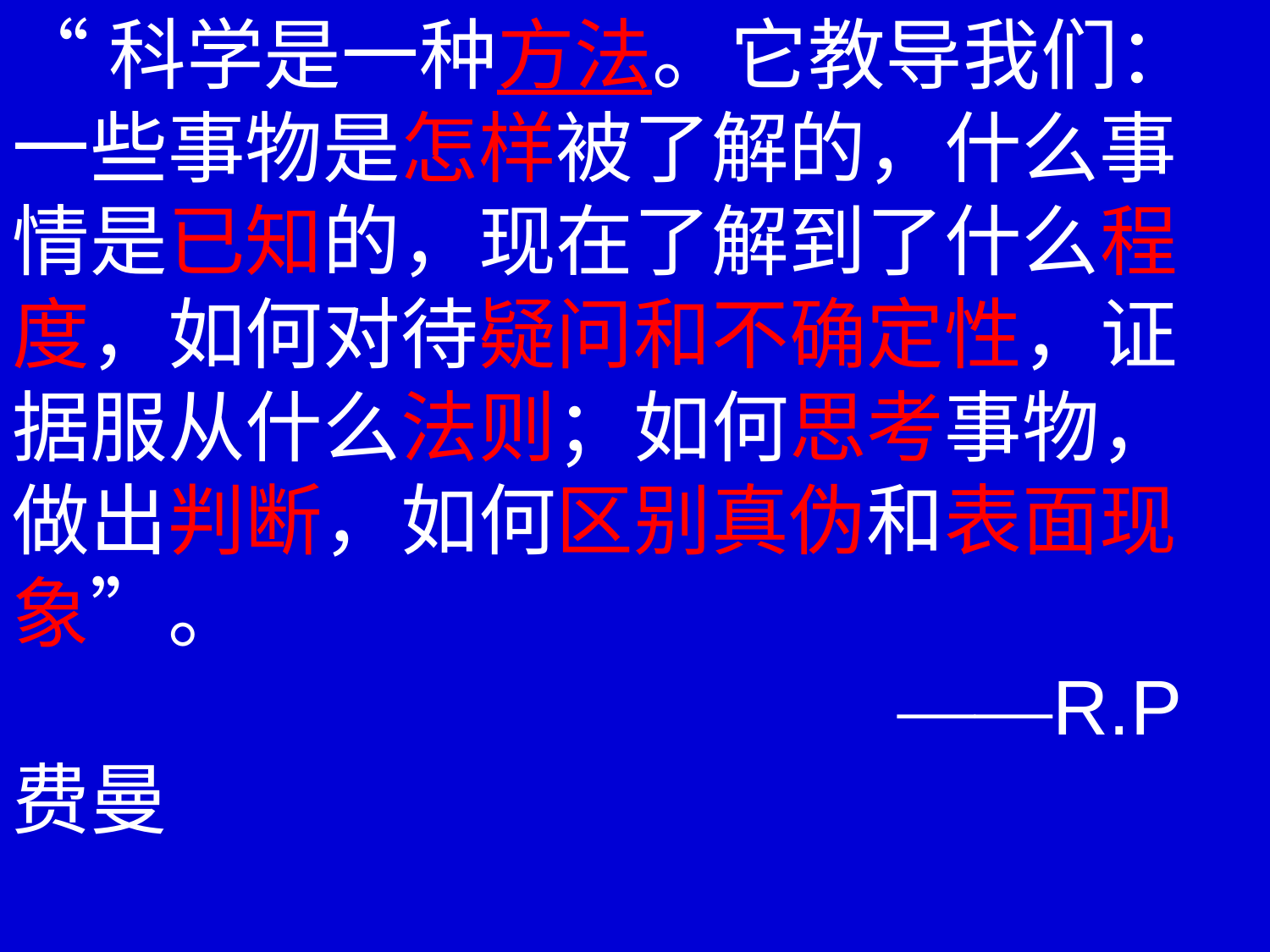

“科学是一种方法。它教导我们：一些事物是怎样被了解的，什么事情是已知的，现在了解到了什么程度，如何对待疑问和不确定性，证据服从什么法则；如何思考事物，做出判断，如何区别真伪和表面现象”。
                                         ——R.P费曼